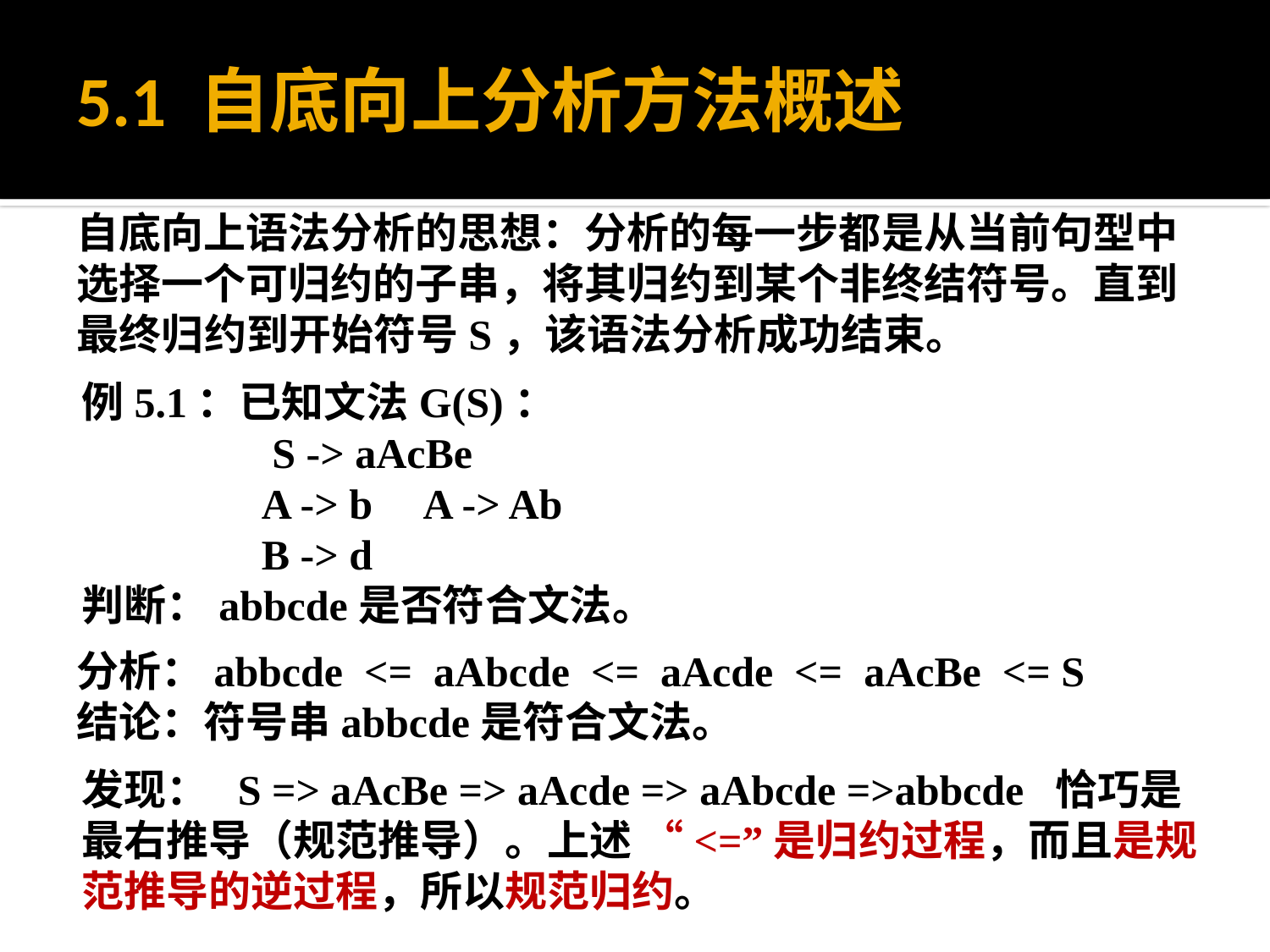

# 5.1 自底向上分析方法概述
自底向上语法分析的思想：分析的每一步都是从当前句型中选择一个可归约的子串，将其归约到某个非终结符号。直到最终归约到开始符号S，该语法分析成功结束。
例5.1：已知文法G(S)：
                  S -> aAcBe
                 A -> b     A -> Ab
                 B -> d
判断：abbcde是否符合文法。
分析：abbcde  <=  aAbcde  <=  aAcde  <=  aAcBe  <= S
结论：符号串abbcde是符合文法。
发现：  S => aAcBe => aAcde => aAbcde =>abbcde  恰巧是最右推导（规范推导）。上述 “<=”是归约过程，而且是规范推导的逆过程，所以规范归约。